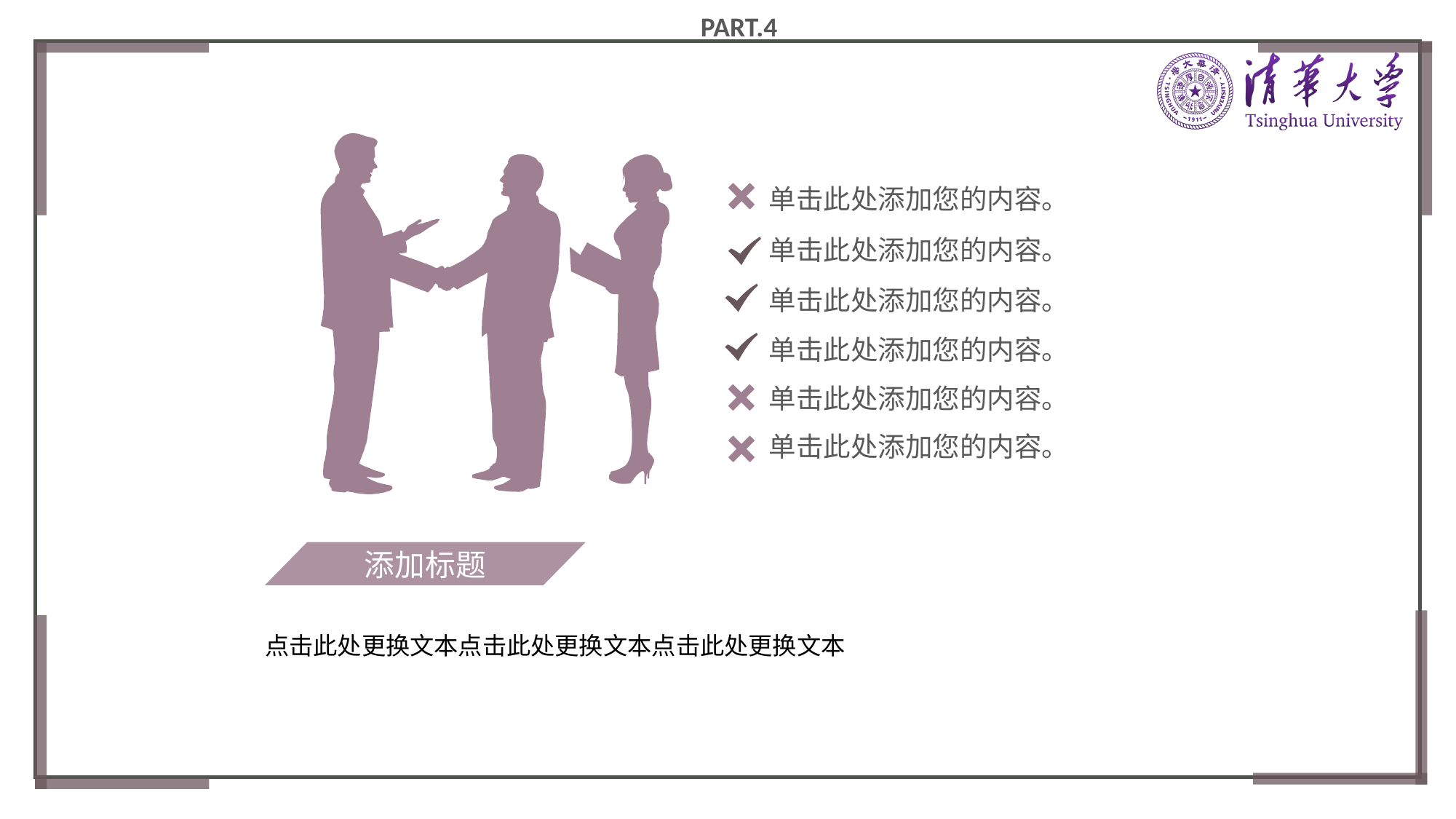

PART.4

单击此处添加您的内容。
单击此处添加您的内容。

单击此处添加您的内容。

单击此处添加您的内容。

单击此处添加您的内容。
单击此处添加您的内容。

添加标题
点击此处更换文本点击此处更换文本点击此处更换文本